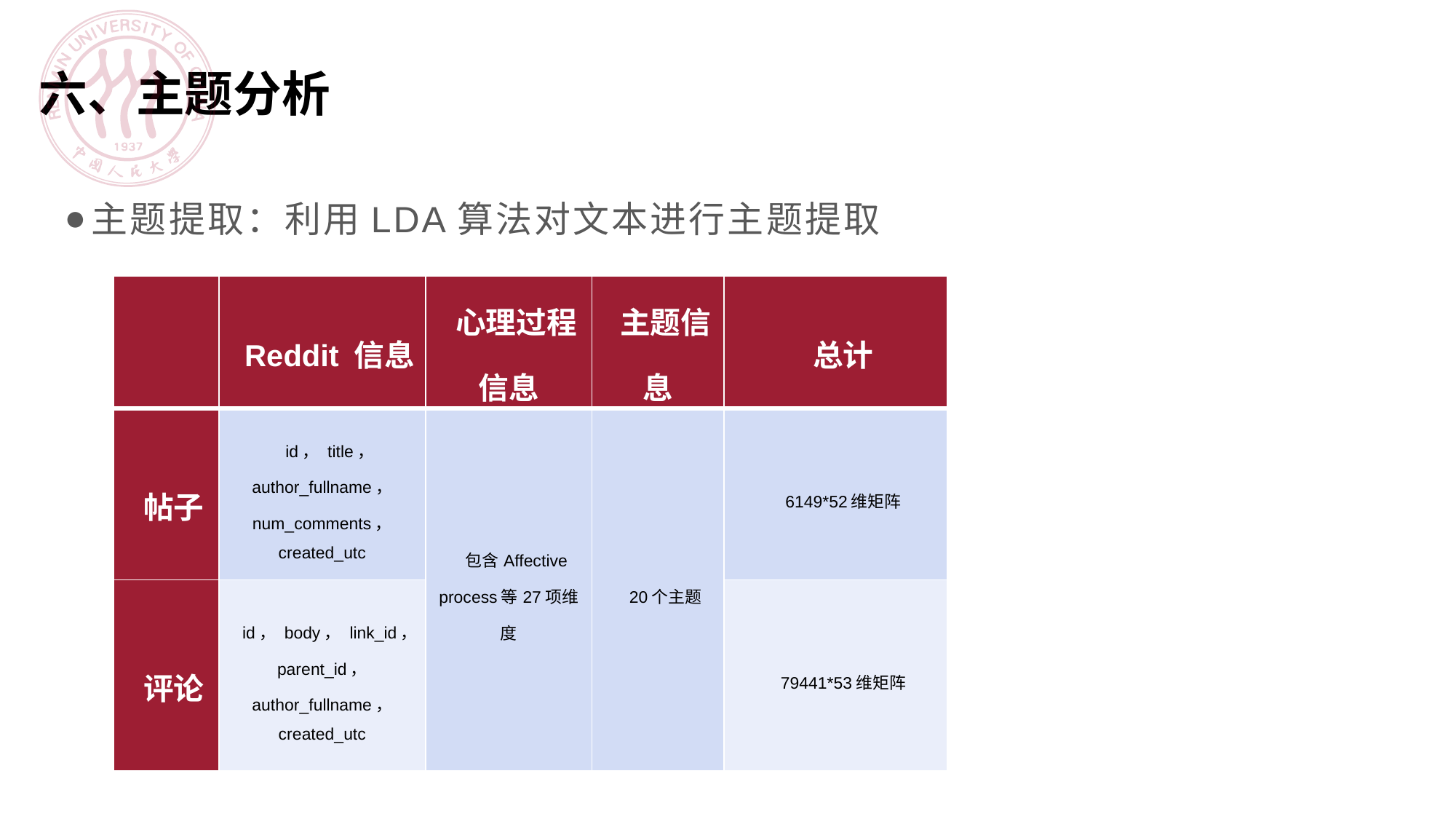

六、主题分析
主题提取：利用LDA算法对文本进行主题提取

|  | Reddit 信息 | 心理过程信息 | 主题信息 | 总计 |
| --- | --- | --- | --- | --- |
| 帖子 | id， title， author\_fullname， num\_comments， created\_utc | 包含Affective process等27项维度 | 20个主题 | 6149\*52维矩阵 |
| 评论 | id， body， link\_id， parent\_id， author\_fullname， created\_utc |  |  | 79441\*53维矩阵 |